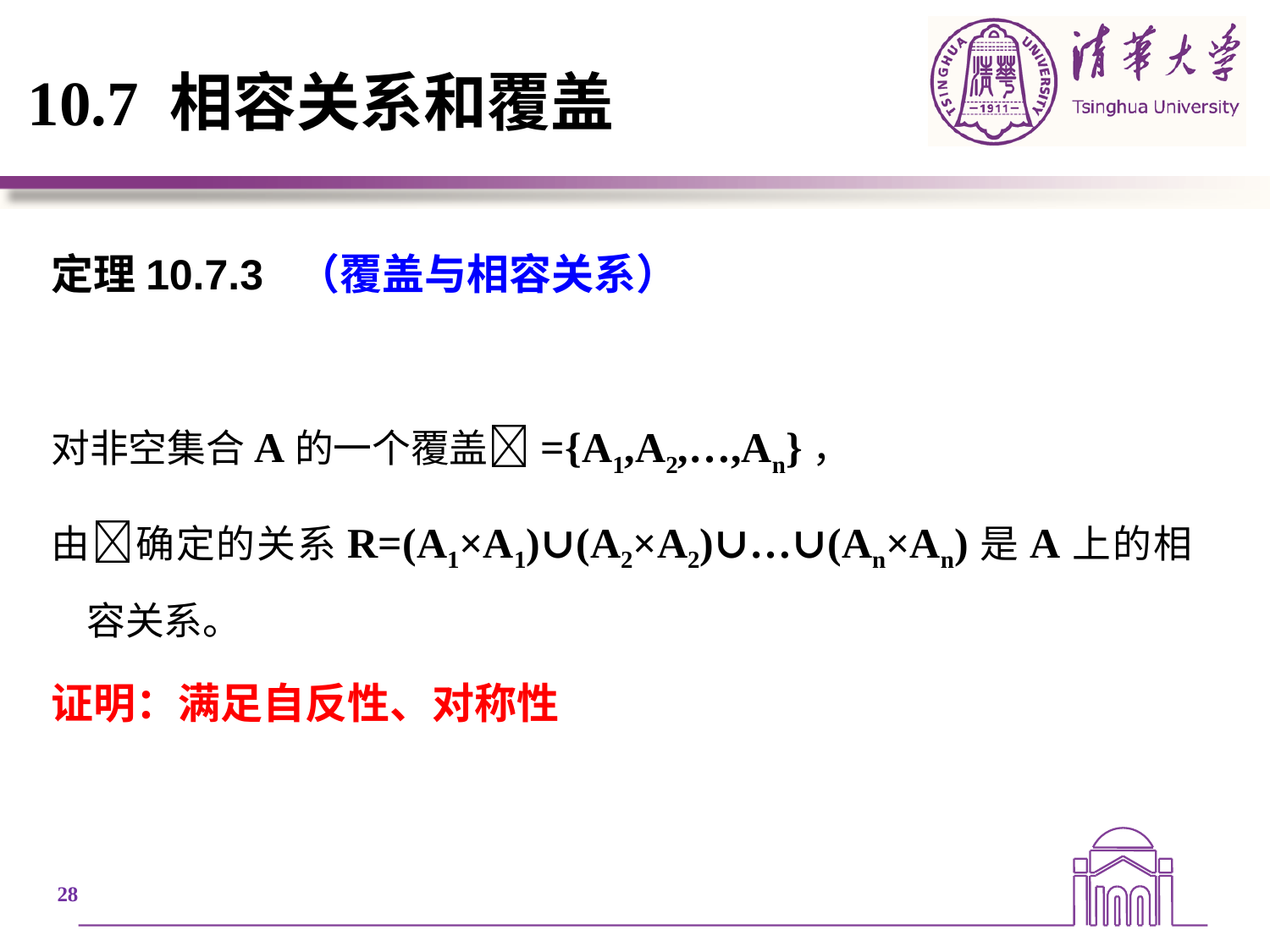

# 10.7 相容关系和覆盖
定理10.7.3  （覆盖与相容关系）

对非空集合A的一个覆盖Ω={A1,A2,…,An}，
由Ω确定的关系R=(A1×A1)∪(A2×A2)∪…∪(An×An)是A上的相容关系。
证明：满足自反性、对称性